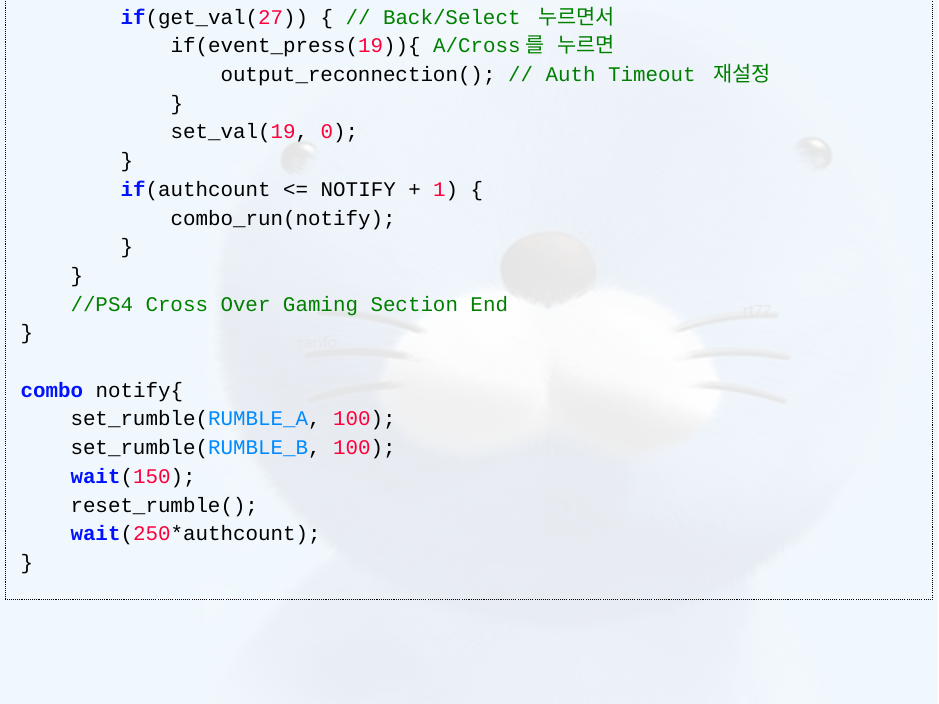

int authcount;
//1 = 30 secs, 2 = 1 min, 3 = 1 min 30 secs, 그리고 16까지
int NOTIFY = 3;

main{
    //PS4 Cross Over Gaming Section
    if(get_console() == PIO_PS4  && get_controller() != PIO_PS4){
        authcount = ps4_authtimeout();
        swap(1,27);   // Back/Select와 Touchpad 누르기를 바꿈
         // Back/Select 누르면서 RS/R3 를 누른다.
        if(get_val(27) && get_val(5)) {
            set_val(27, 0);
            set_val(5, 0);
            set_val(1, 100);
        }
        if(get_val(27)) { // Back/Select 누르면서
            if(event_press(19)){ A/Cross를 누르면
                output_reconnection(); // Auth Timeout 재설정
            }
            set_val(19, 0);
        }
        if(authcount <= NOTIFY + 1) {
            combo_run(notify);
        }
    }
    //PS4 Cross Over Gaming Section End
}

combo notify{
    set_rumble(RUMBLE_A, 100);
    set_rumble(RUMBLE_B, 100);
    wait(150);
    reset_rumble();
    wait(250*authcount);
}